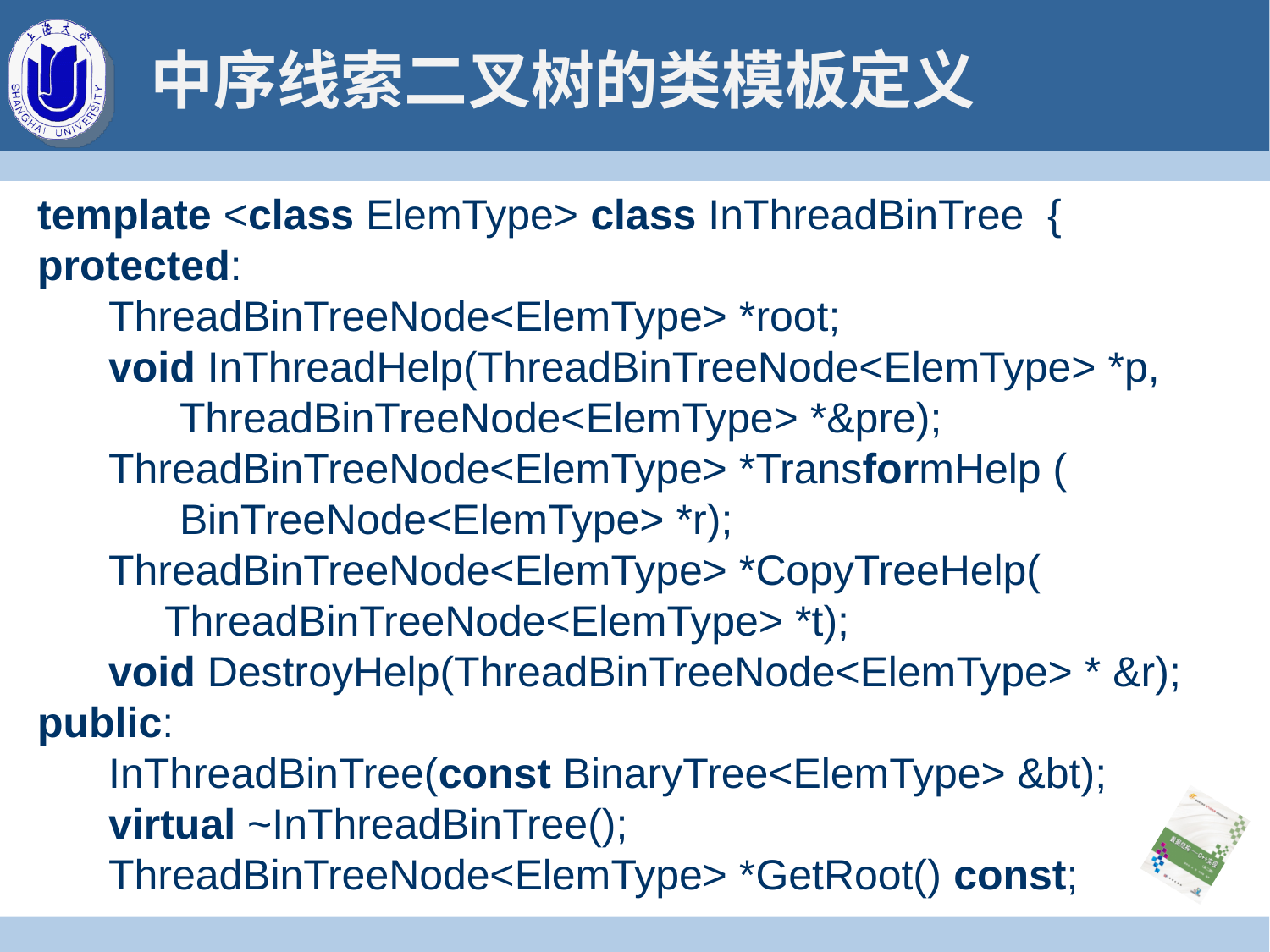

# 中序线索二叉树的类模板定义
template <class ElemType> class InThreadBinTree  {
protected:
      ThreadBinTreeNode<ElemType> *root;
      void InThreadHelp(ThreadBinTreeNode<ElemType> *p,
            ThreadBinTreeNode<ElemType> *&pre);
      ThreadBinTreeNode<ElemType> *TransformHelp (
            BinTreeNode<ElemType> *r);
      ThreadBinTreeNode<ElemType> *CopyTreeHelp(
	ThreadBinTreeNode<ElemType> *t);
      void DestroyHelp(ThreadBinTreeNode<ElemType> * &r);
public:
      InThreadBinTree(const BinaryTree<ElemType> &bt);
      virtual ~InThreadBinTree();
      ThreadBinTreeNode<ElemType> *GetRoot() const;